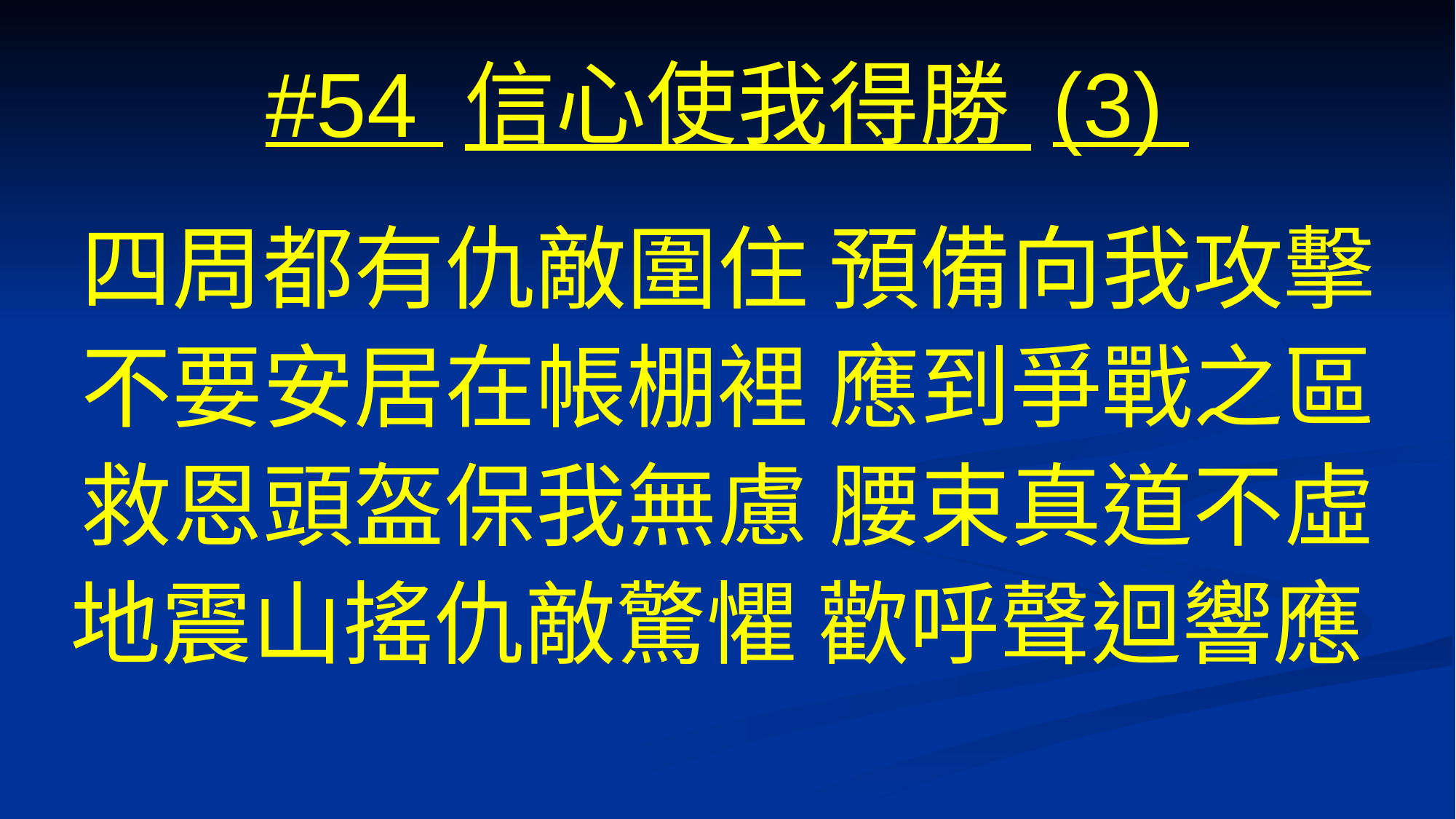

# #54 信心使我得勝 (3)
四周都有仇敵圍住 預備向我攻擊
不要安居在帳棚裡 應到爭戰之區
救恩頭盔保我無慮 腰束真道不虛
地震山搖仇敵驚懼 歡呼聲迴響應